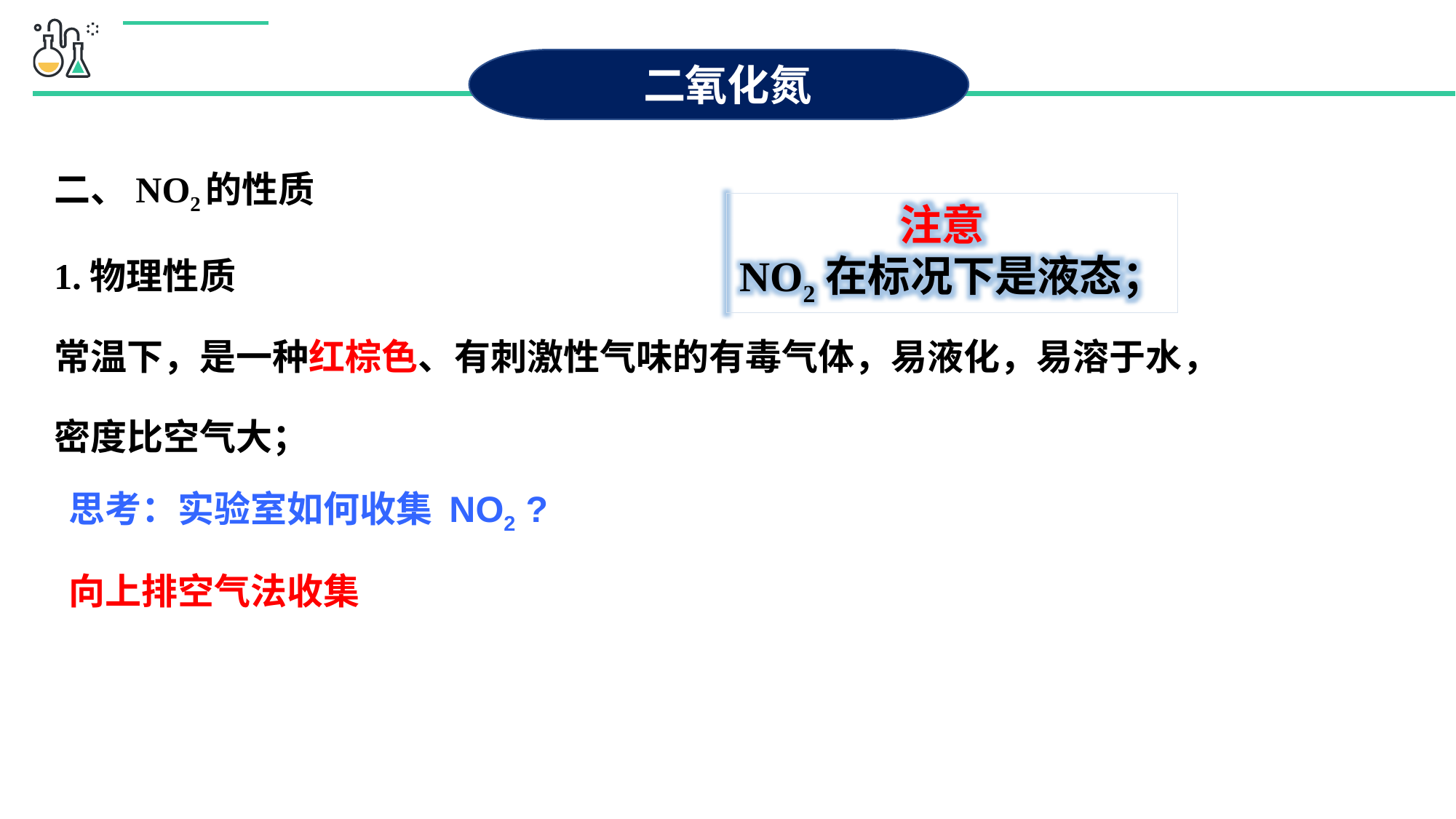

二氧化氮
二、NO2的性质
1.物理性质
常温下，是一种红棕色、有刺激性气味的有毒气体，易液化，易溶于水，
密度比空气大；

注意
NO2在标况下是液态；
思考：实验室如何收集 NO2 ?
向上排空气法收集